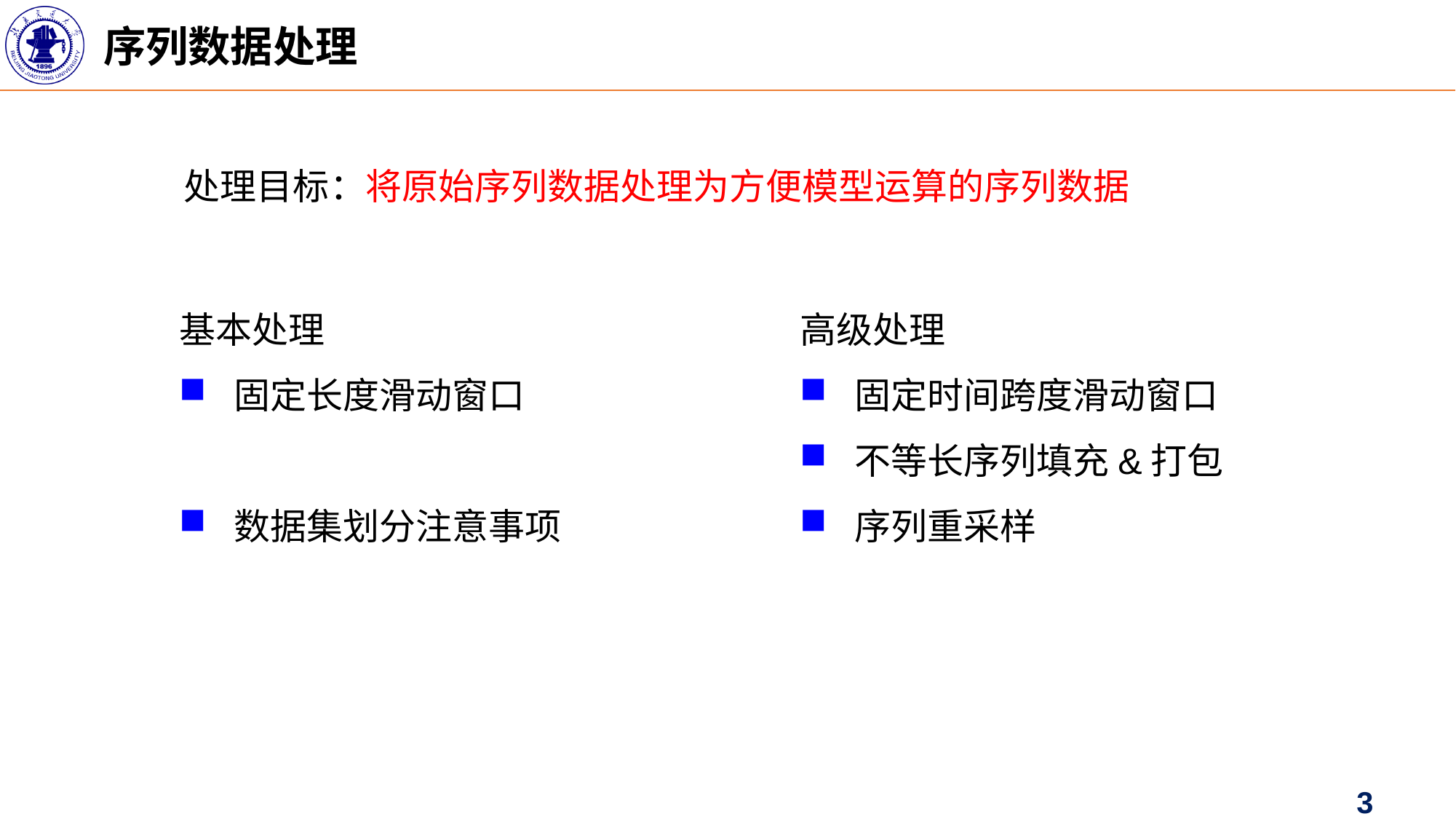

序列数据处理
处理目标：将原始序列数据处理为方便模型运算的序列数据
基本处理
固定长度滑动窗口

数据集划分注意事项

高级处理
固定时间跨度滑动窗口
不等长序列填充&打包
序列重采样